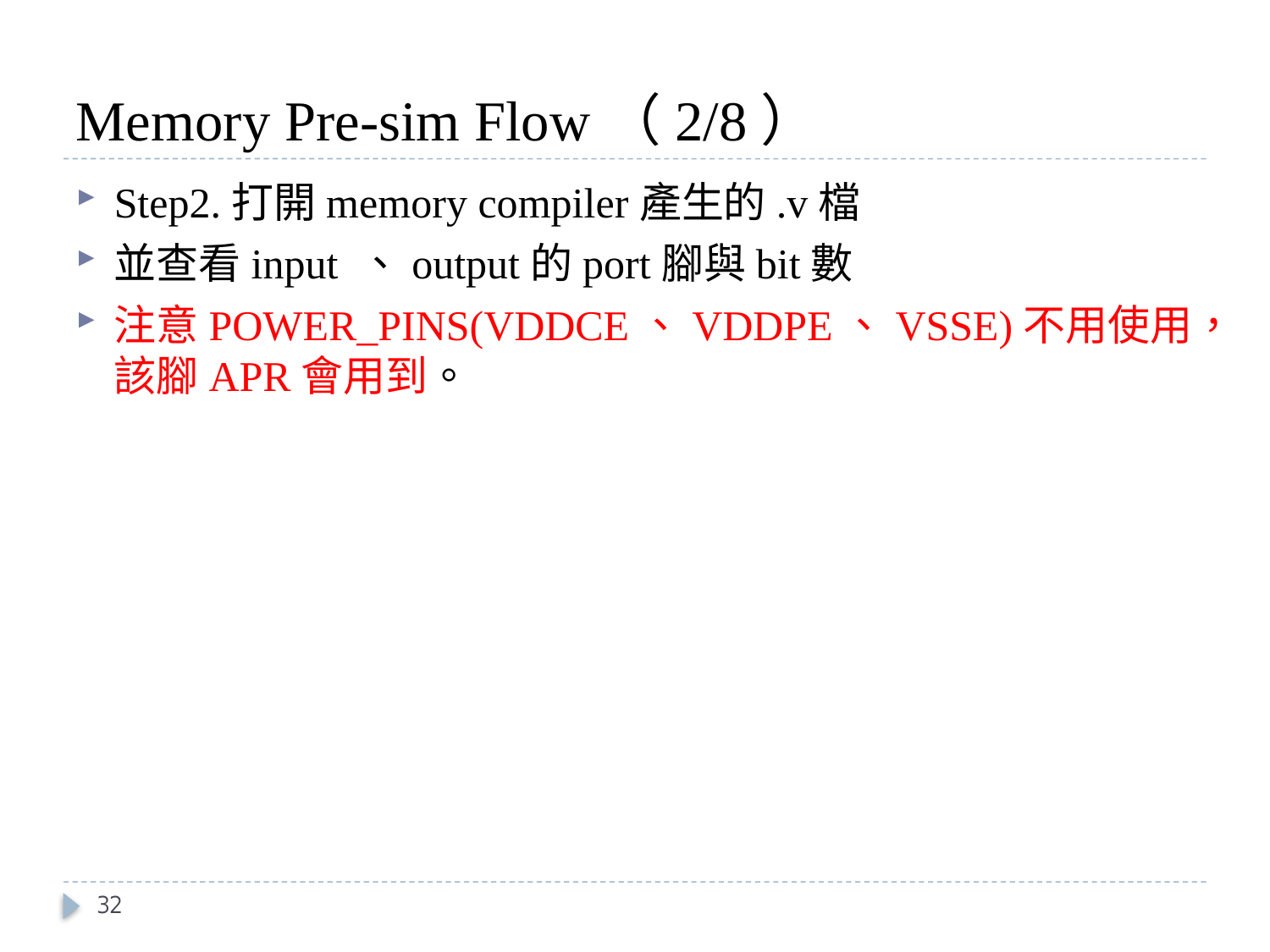

# Memory Pre-sim Flow（2/8）
Step2.打開memory compiler產生的.v檔
並查看input 、output的port腳與bit數
注意POWER_PINS(VDDCE、VDDPE、VSSE)不用使用，該腳APR會用到。

32